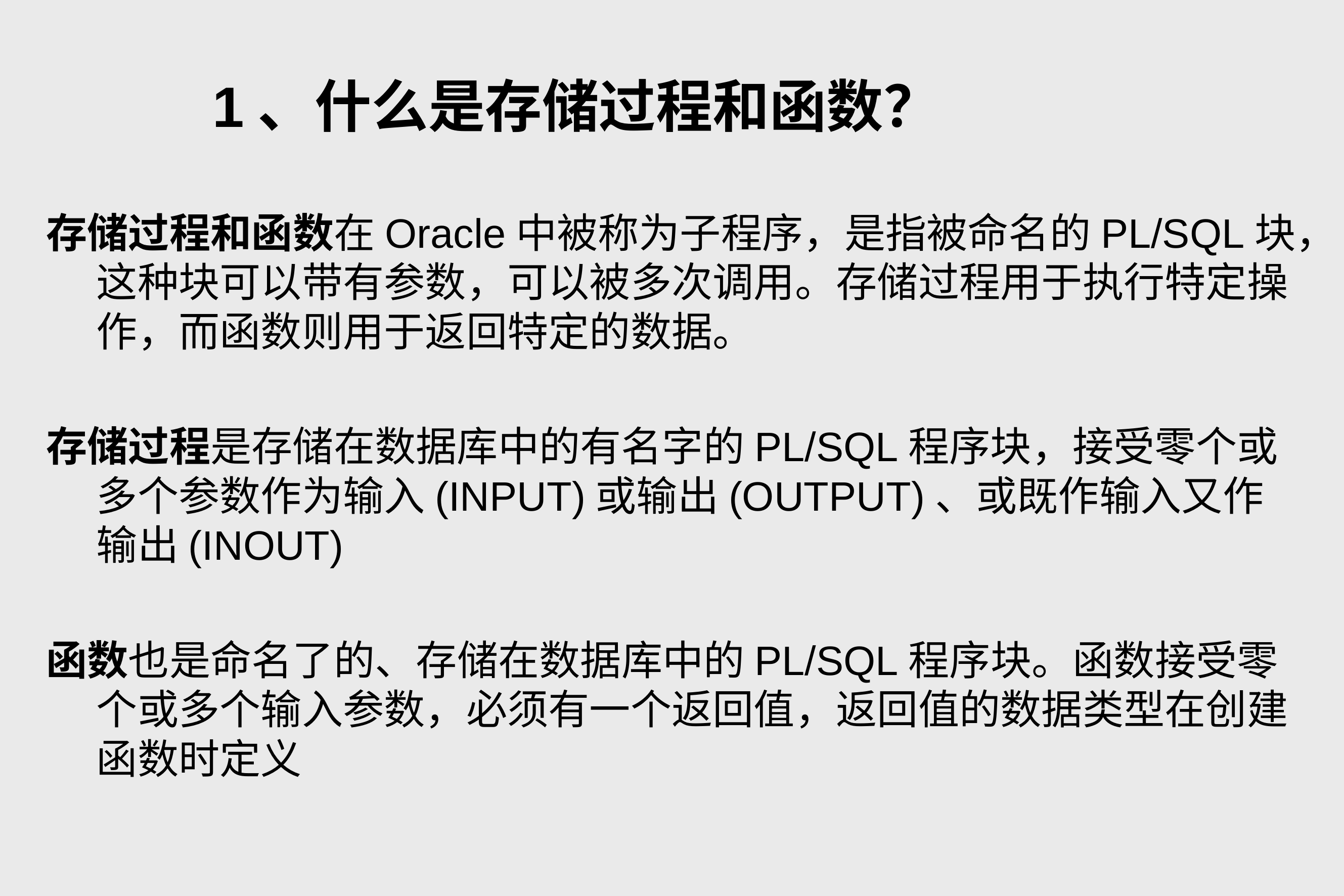

# 1、什么是存储过程和函数？
存储过程和函数在Oracle中被称为子程序，是指被命名的PL/SQL块，这种块可以带有参数，可以被多次调用。存储过程用于执行特定操作，而函数则用于返回特定的数据。

存储过程是存储在数据库中的有名字的PL/SQL程序块，接受零个或多个参数作为输入(INPUT)或输出(OUTPUT)、或既作输入又作输出(INOUT)

函数也是命名了的、存储在数据库中的PL/SQL程序块。函数接受零个或多个输入参数，必须有一个返回值，返回值的数据类型在创建函数时定义